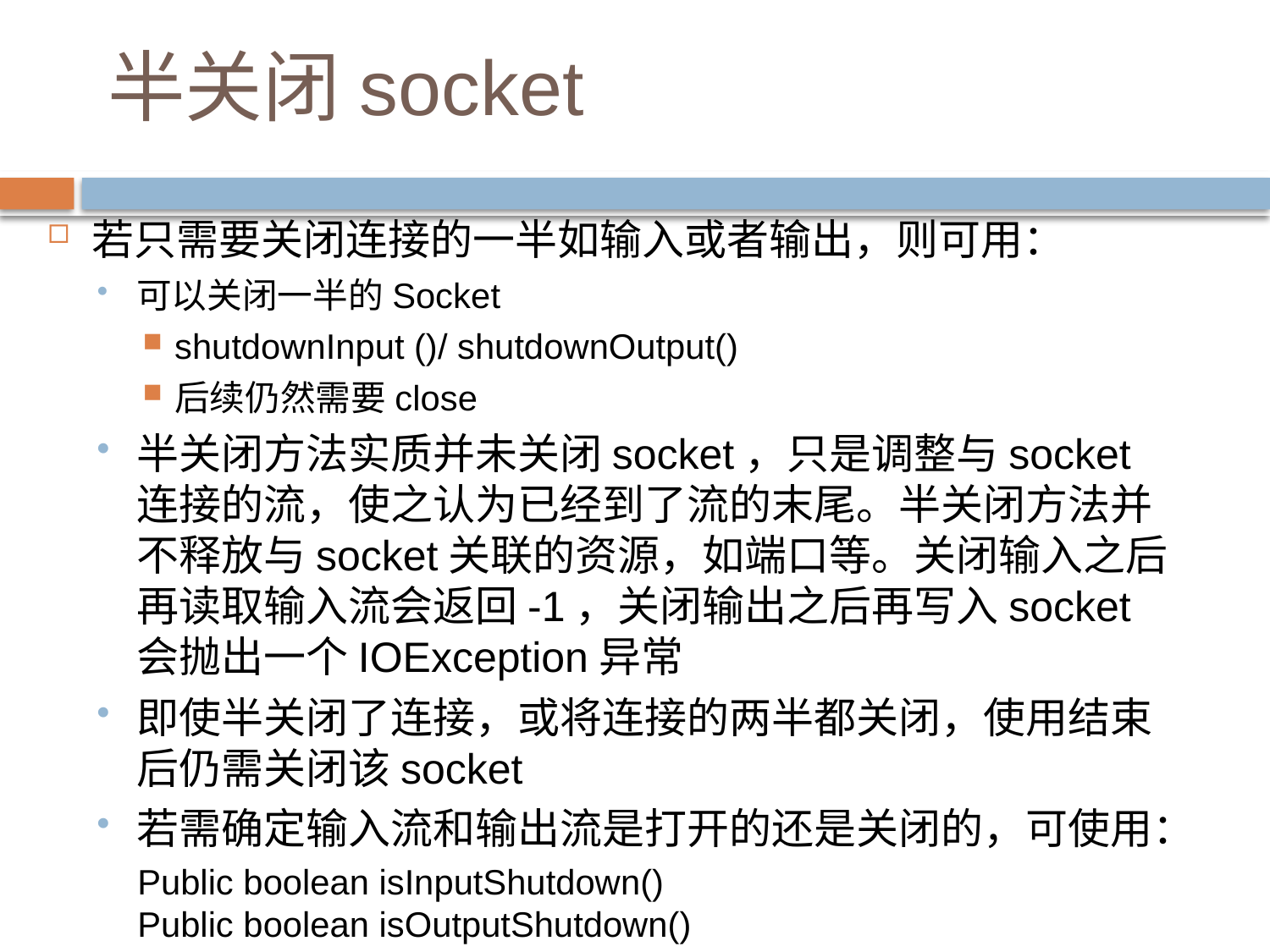

# 半关闭socket
若只需要关闭连接的一半如输入或者输出，则可用：
可以关闭一半的Socket
shutdownInput ()/ shutdownOutput()
后续仍然需要close
半关闭方法实质并未关闭socket，只是调整与socket连接的流，使之认为已经到了流的末尾。半关闭方法并不释放与socket关联的资源，如端口等。关闭输入之后再读取输入流会返回-1，关闭输出之后再写入socket会抛出一个IOException异常
即使半关闭了连接，或将连接的两半都关闭，使用结束后仍需关闭该socket
若需确定输入流和输出流是打开的还是关闭的，可使用：

Public boolean isInputShutdown()
Public boolean isOutputShutdown()